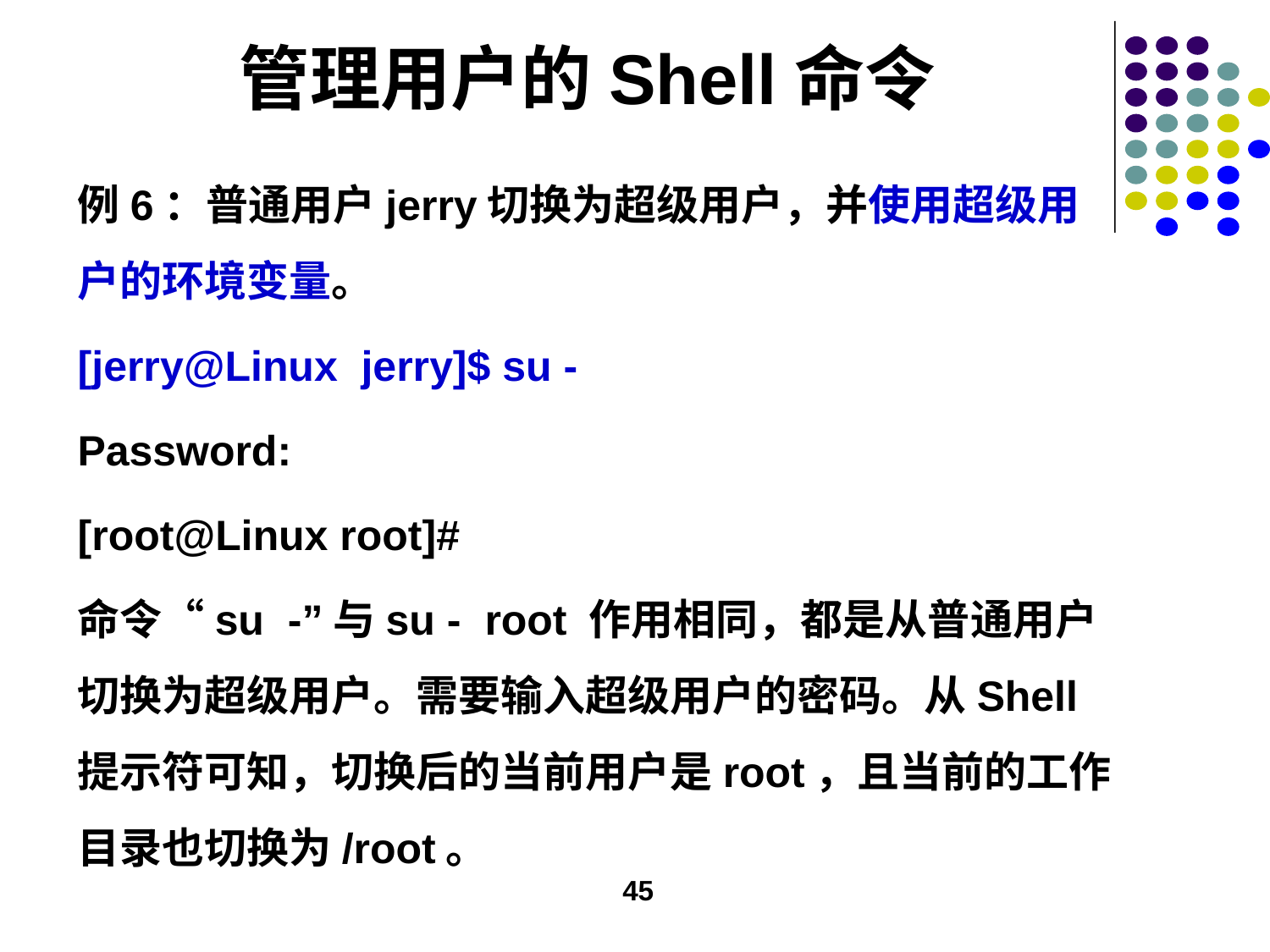

# 管理用户的Shell命令
例6：普通用户jerry切换为超级用户，并使用超级用户的环境变量。
[jerry@Linux  jerry]$ su -
Password:
[root@Linux root]#
命令“su  -”与su -  root 作用相同，都是从普通用户切换为超级用户。需要输入超级用户的密码。从Shell提示符可知，切换后的当前用户是root，且当前的工作目录也切换为/root。

45